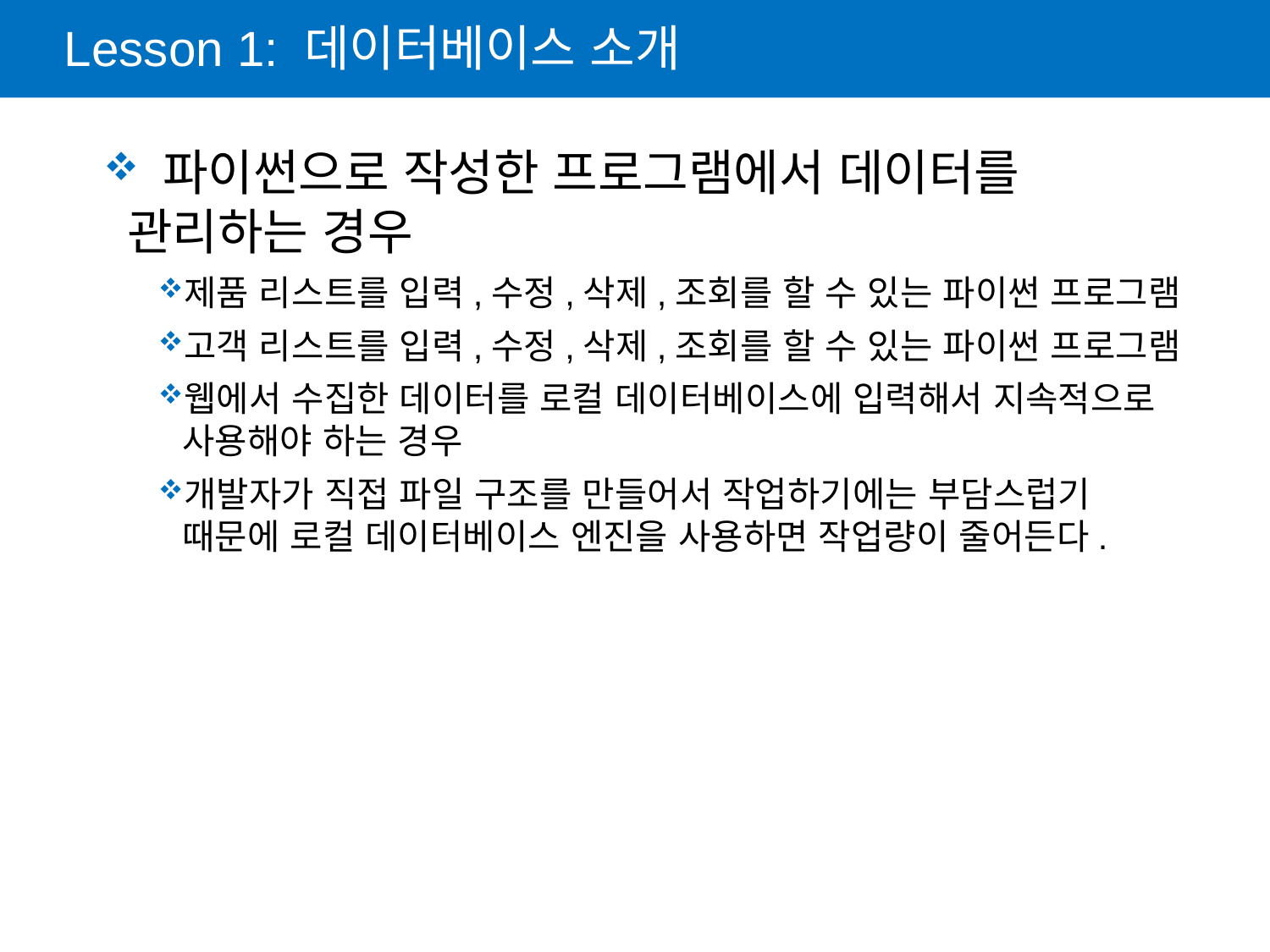

# Lesson 1: 데이터베이스 소개
 파이썬으로 작성한 프로그램에서 데이터를 관리하는 경우
제품 리스트를 입력,수정,삭제,조회를 할 수 있는 파이썬 프로그램
고객 리스트를 입력,수정,삭제,조회를 할 수 있는 파이썬 프로그램
웹에서 수집한 데이터를 로컬 데이터베이스에 입력해서 지속적으로 사용해야 하는 경우
개발자가 직접 파일 구조를 만들어서 작업하기에는 부담스럽기 때문에 로컬 데이터베이스 엔진을 사용하면 작업량이 줄어든다.